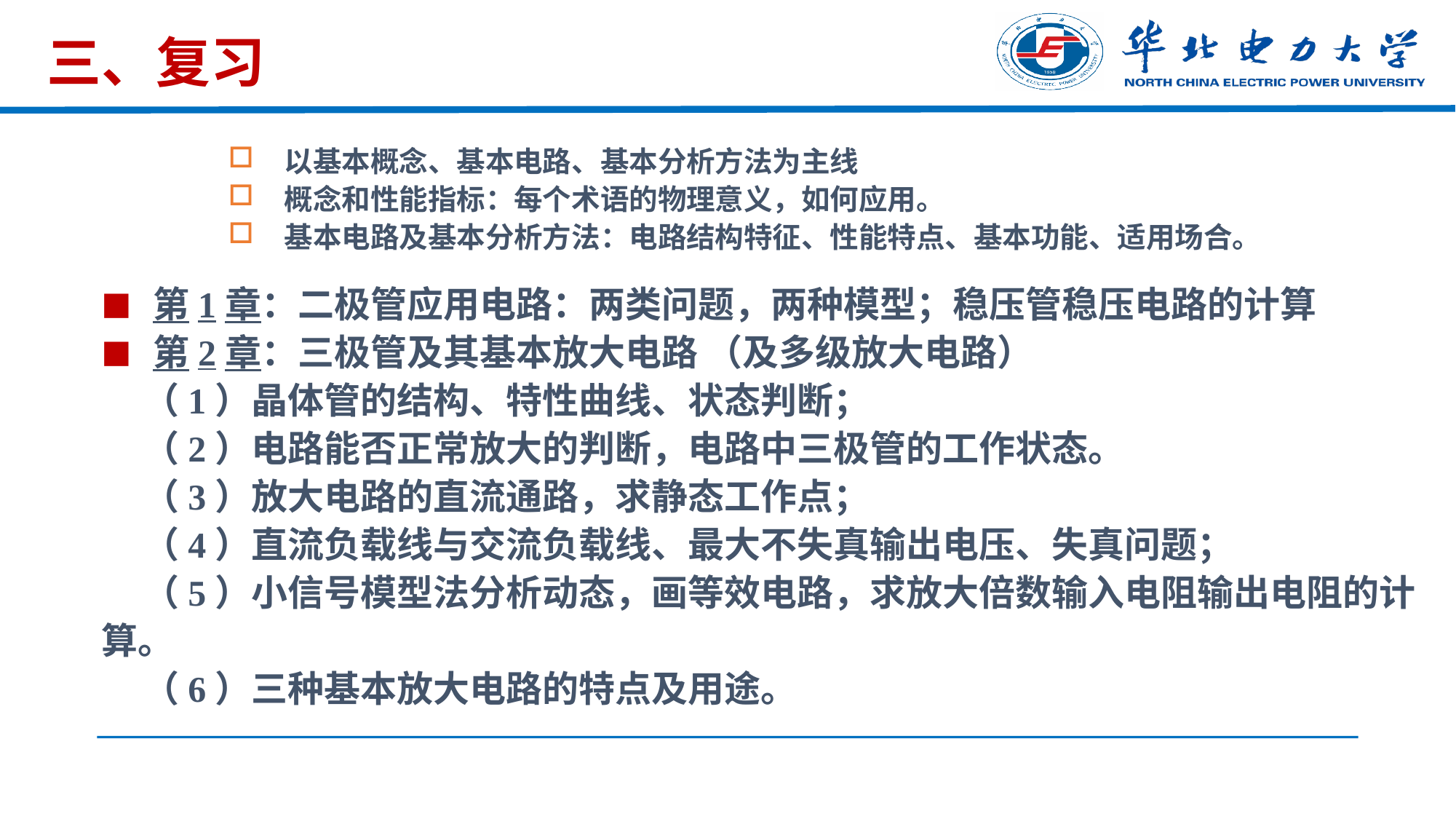

# 三、复习
以基本概念、基本电路、基本分析方法为主线
概念和性能指标：每个术语的物理意义，如何应用。
基本电路及基本分析方法：电路结构特征、性能特点、基本功能、适用场合。
■  第1章：二极管应用电路：两类问题，两种模型；稳压管稳压电路的计算
■  第2章：三极管及其基本放大电路 （及多级放大电路）
    （1）晶体管的结构、特性曲线、状态判断；
    （2）电路能否正常放大的判断，电路中三极管的工作状态。
    （3）放大电路的直流通路，求静态工作点；
    （4）直流负载线与交流负载线、最大不失真输出电压、失真问题；
    （5）小信号模型法分析动态，画等效电路，求放大倍数输入电阻输出电阻的计算。
    （6）三种基本放大电路的特点及用途。